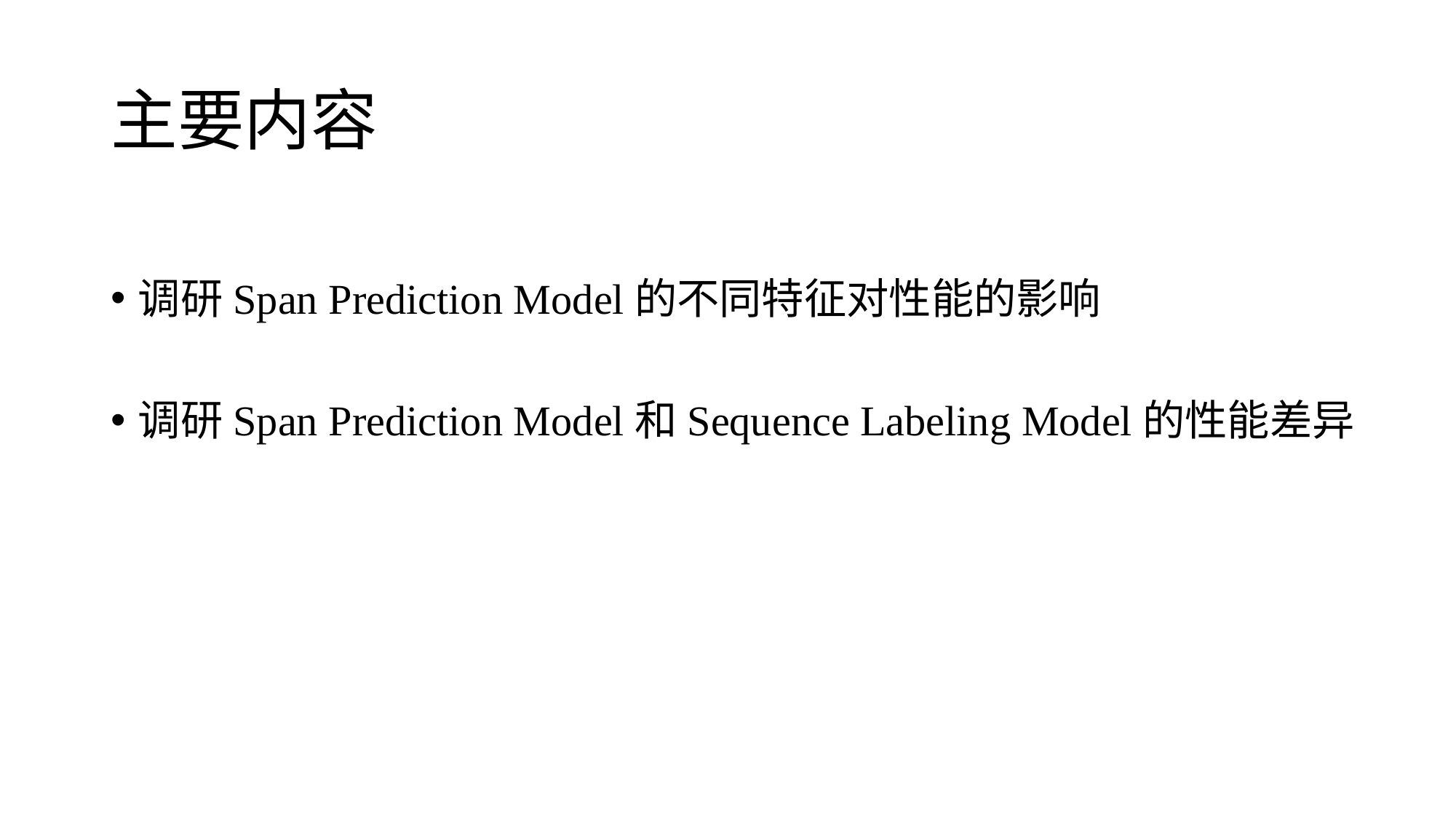

# 主要内容
调研Span Prediction Model的不同特征对性能的影响

调研Span Prediction Model和Sequence Labeling Model的性能差异

3